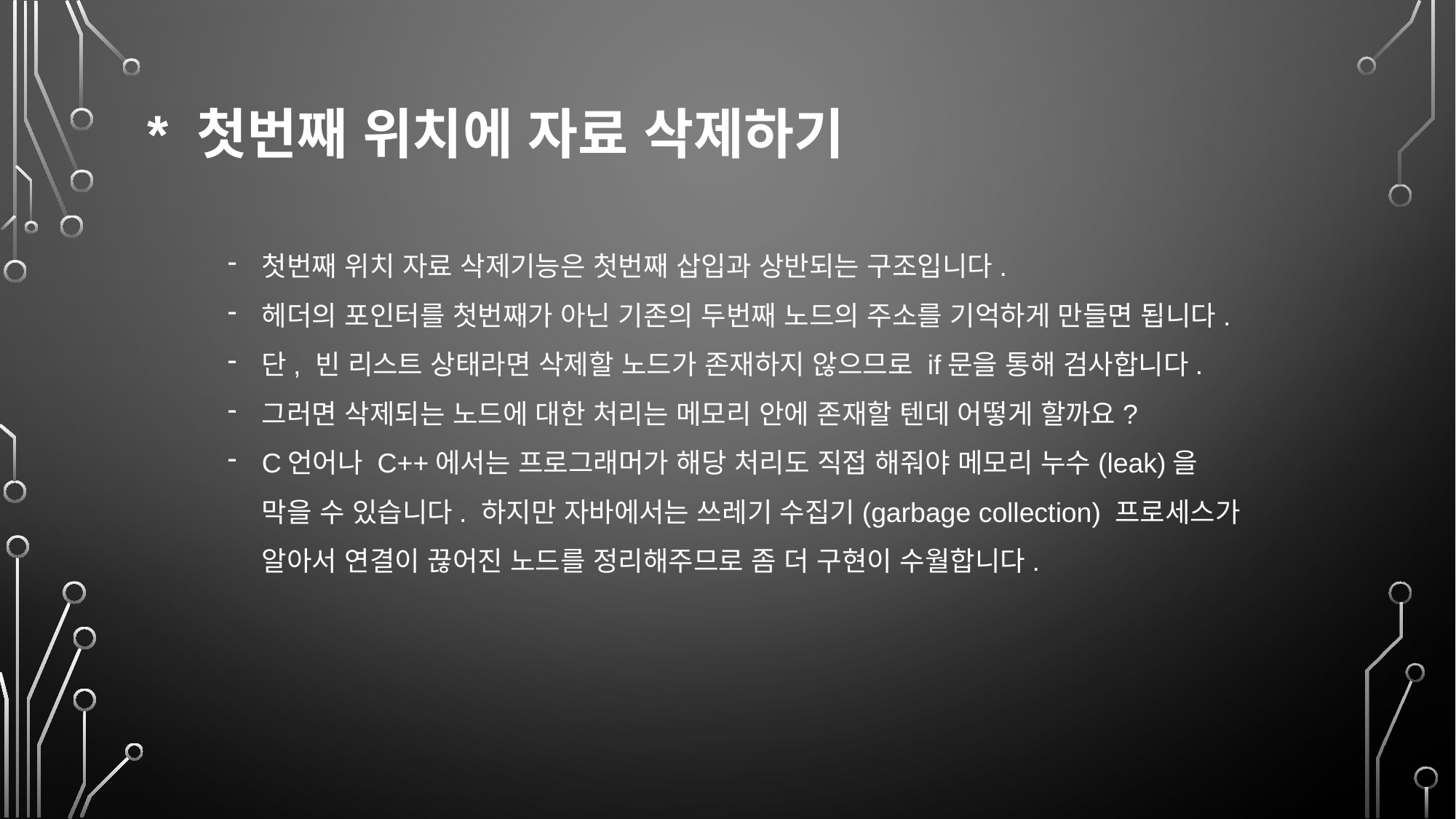

* 첫번째 위치에 자료 삭제하기
첫번째 위치 자료 삭제기능은 첫번째 삽입과 상반되는 구조입니다.
헤더의 포인터를 첫번째가 아닌 기존의 두번째 노드의 주소를 기억하게 만들면 됩니다.
단, 빈 리스트 상태라면 삭제할 노드가 존재하지 않으므로 if문을 통해 검사합니다.
그러면 삭제되는 노드에 대한 처리는 메모리 안에 존재할 텐데 어떻게 할까요?
C언어나 C++에서는 프로그래머가 해당 처리도 직접 해줘야 메모리 누수(leak)을
막을 수 있습니다. 하지만 자바에서는 쓰레기 수집기(garbage collection) 프로세스가
알아서 연결이 끊어진 노드를 정리해주므로 좀 더 구현이 수월합니다.